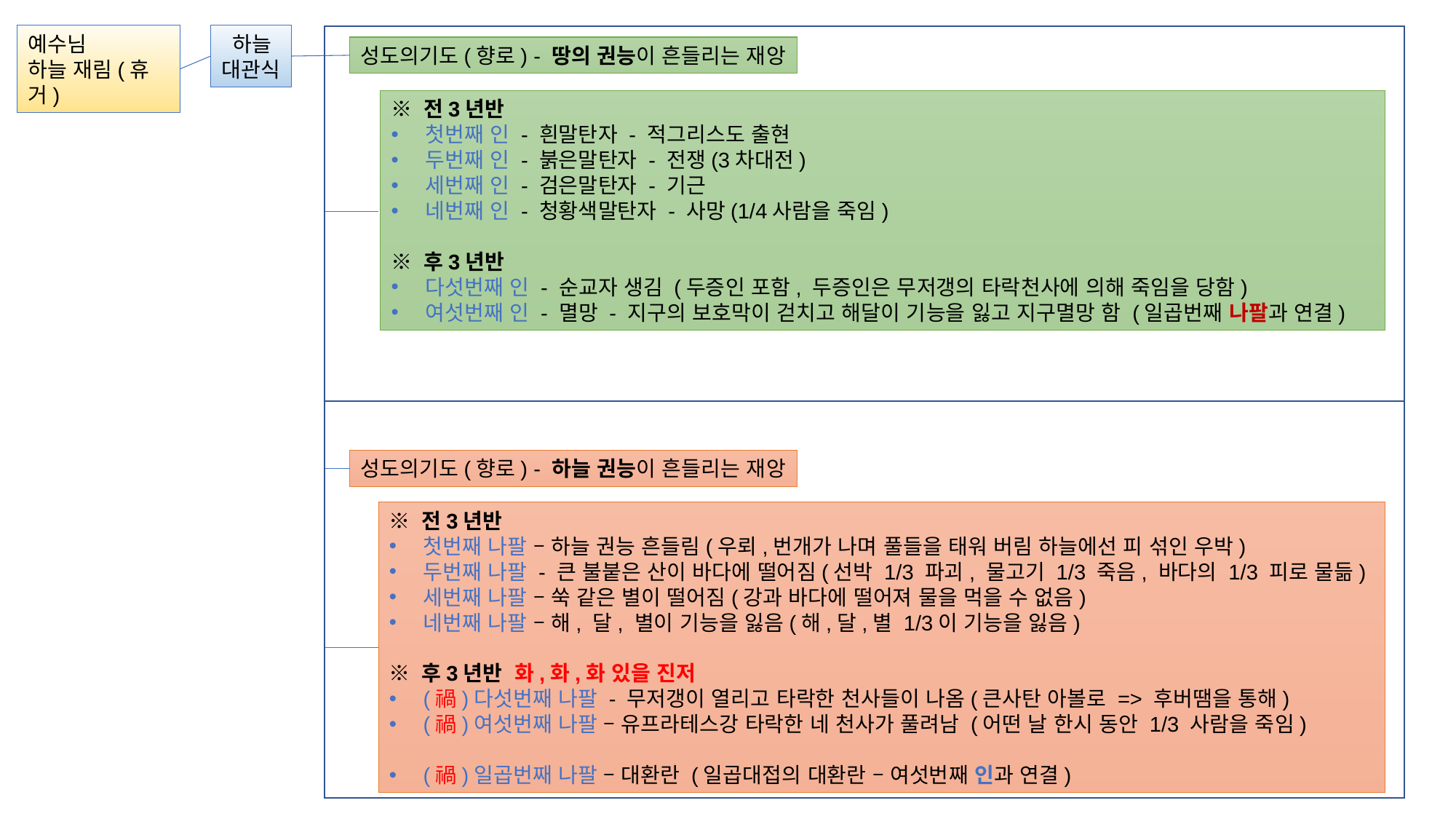

예수님
하늘 재림(휴거)
 하늘
대관식

성도의기도(향로) - 땅의 권능이 흔들리는 재앙
※ 전3년반
첫번째 인 - 흰말탄자 - 적그리스도 출현
두번째 인 - 붉은말탄자 - 전쟁(3차대전)
세번째 인 - 검은말탄자 - 기근
네번째 인 - 청황색말탄자 - 사망(1/4사람을 죽임)

※ 후3년반
다섯번째 인 - 순교자 생김 (두증인 포함, 두증인은 무저갱의 타락천사에 의해 죽임을 당함)
여섯번째 인 - 멸망 - 지구의 보호막이 걷치고 해달이 기능을 잃고 지구멸망 함 (일곱번째 나팔과 연결)

성도의기도(향로) - 하늘 권능이 흔들리는 재앙
※ 전3년반
첫번째 나팔 – 하늘 권능 흔들림(우뢰,번개가 나며 풀들을 태워 버림 하늘에선 피 섞인 우박)
두번째 나팔 - 큰 불붙은 산이 바다에 떨어짐(선박 1/3 파괴, 물고기 1/3 죽음, 바다의 1/3 피로 물듦)
세번째 나팔 – 쑥 같은 별이 떨어짐(강과 바다에 떨어져 물을 먹을 수 없음)
네번째 나팔 – 해, 달, 별이 기능을 잃음(해,달,별 1/3이 기능을 잃음)

※ 후3년반  화,화,화 있을 진저
(禍)다섯번째 나팔 - 무저갱이 열리고 타락한 천사들이 나옴(큰사탄 아볼로 => 후버땜을 통해)
(禍)여섯번째 나팔 – 유프라테스강 타락한 네 천사가 풀려남 (어떤 날 한시 동안 1/3 사람을 죽임)
(禍)일곱번째 나팔 – 대환란 (일곱대접의 대환란 – 여섯번째 인과 연결)